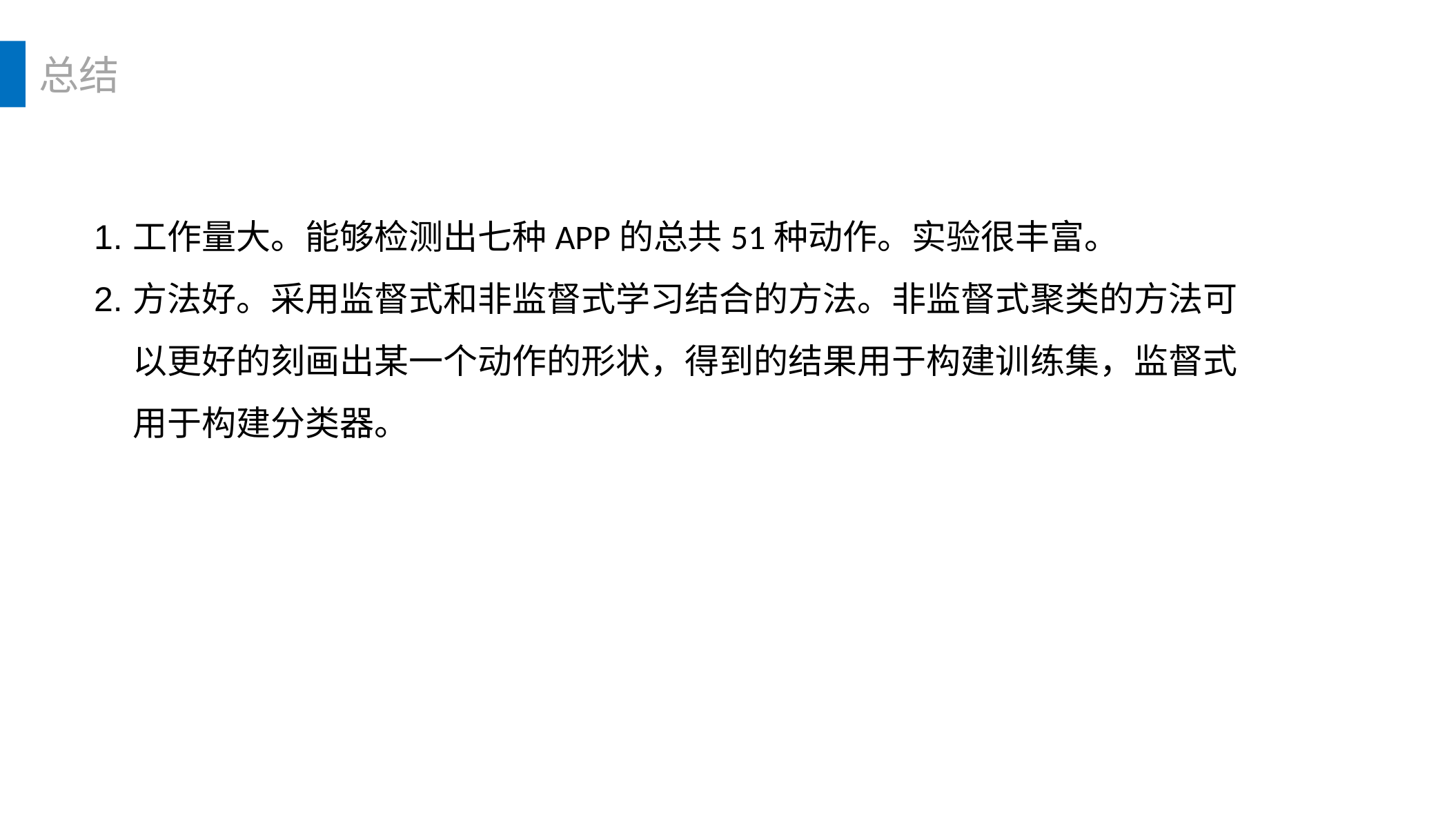

总结
工作量大。能够检测出七种APP的总共51种动作。实验很丰富。
方法好。采用监督式和非监督式学习结合的方法。非监督式聚类的方法可以更好的刻画出某一个动作的形状，得到的结果用于构建训练集，监督式用于构建分类器。